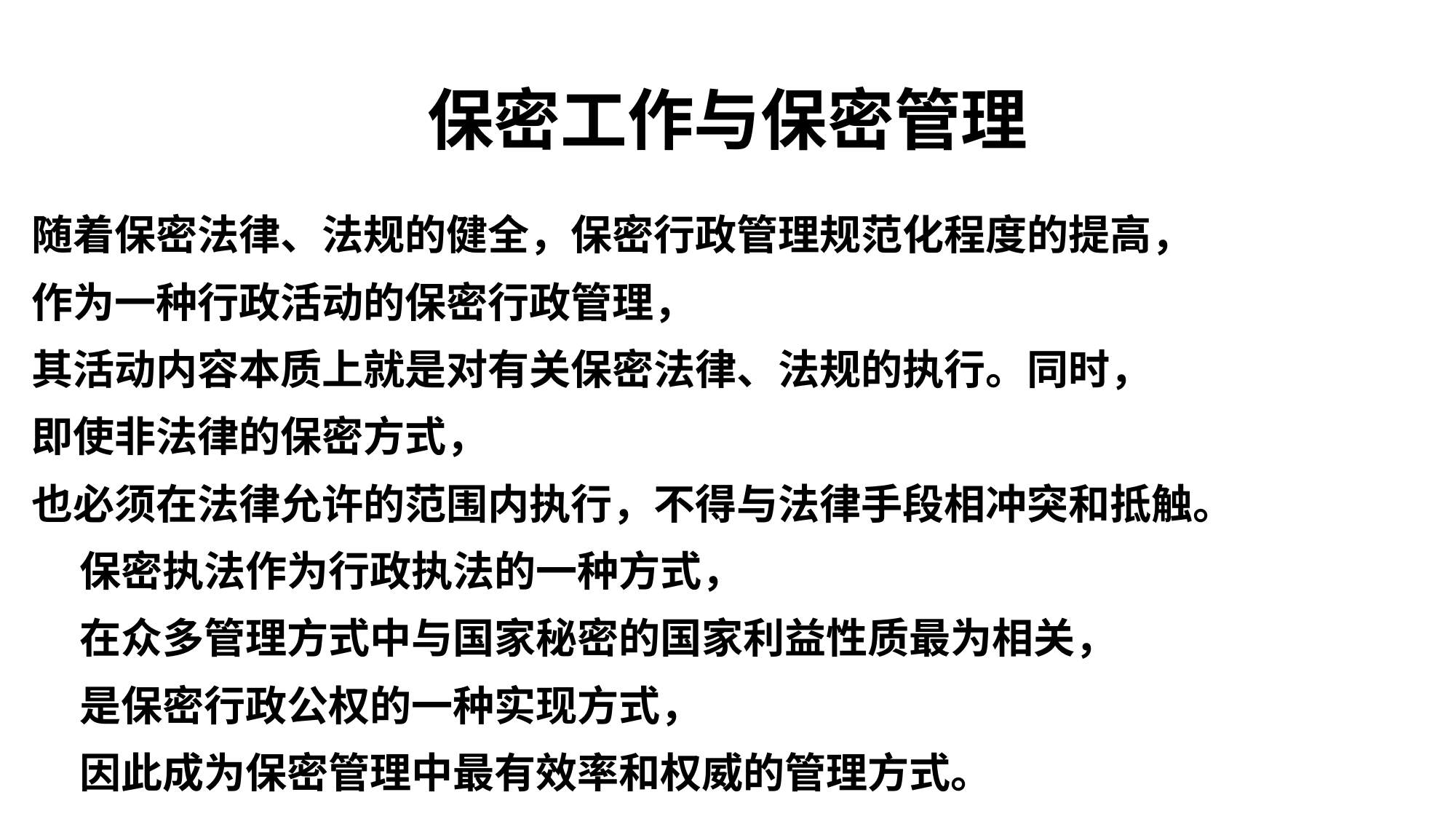

# 保密工作与保密管理
随着保密法律、法规的健全，保密行政管理规范化程度的提高，
作为一种行政活动的保密行政管理，
其活动内容本质上就是对有关保密法律、法规的执行。同时，
即使非法律的保密方式，
也必须在法律允许的范围内执行，不得与法律手段相冲突和抵触。
    保密执法作为行政执法的一种方式，
    在众多管理方式中与国家秘密的国家利益性质最为相关，
    是保密行政公权的一种实现方式，
    因此成为保密管理中最有效率和权威的管理方式。